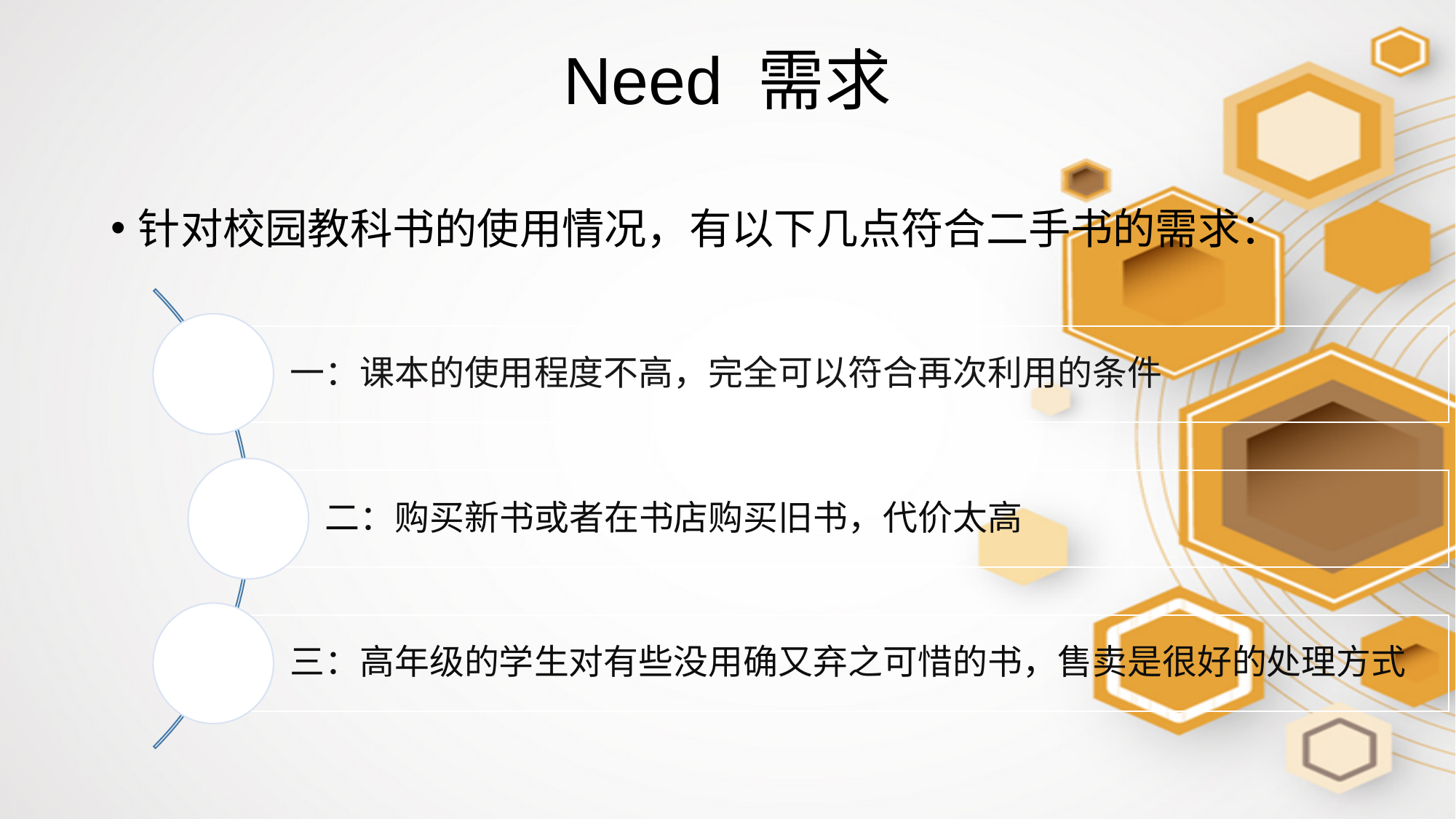

# Need 需求
针对校园教科书的使用情况，有以下几点符合二手书的需求：

一：课本的使用程度不高，完全可以符合再次利用的条件
二：购买新书或者在书店购买旧书，代价太高
三：高年级的学生对有些没用确又弃之可惜的书，售卖是很好的处理方式